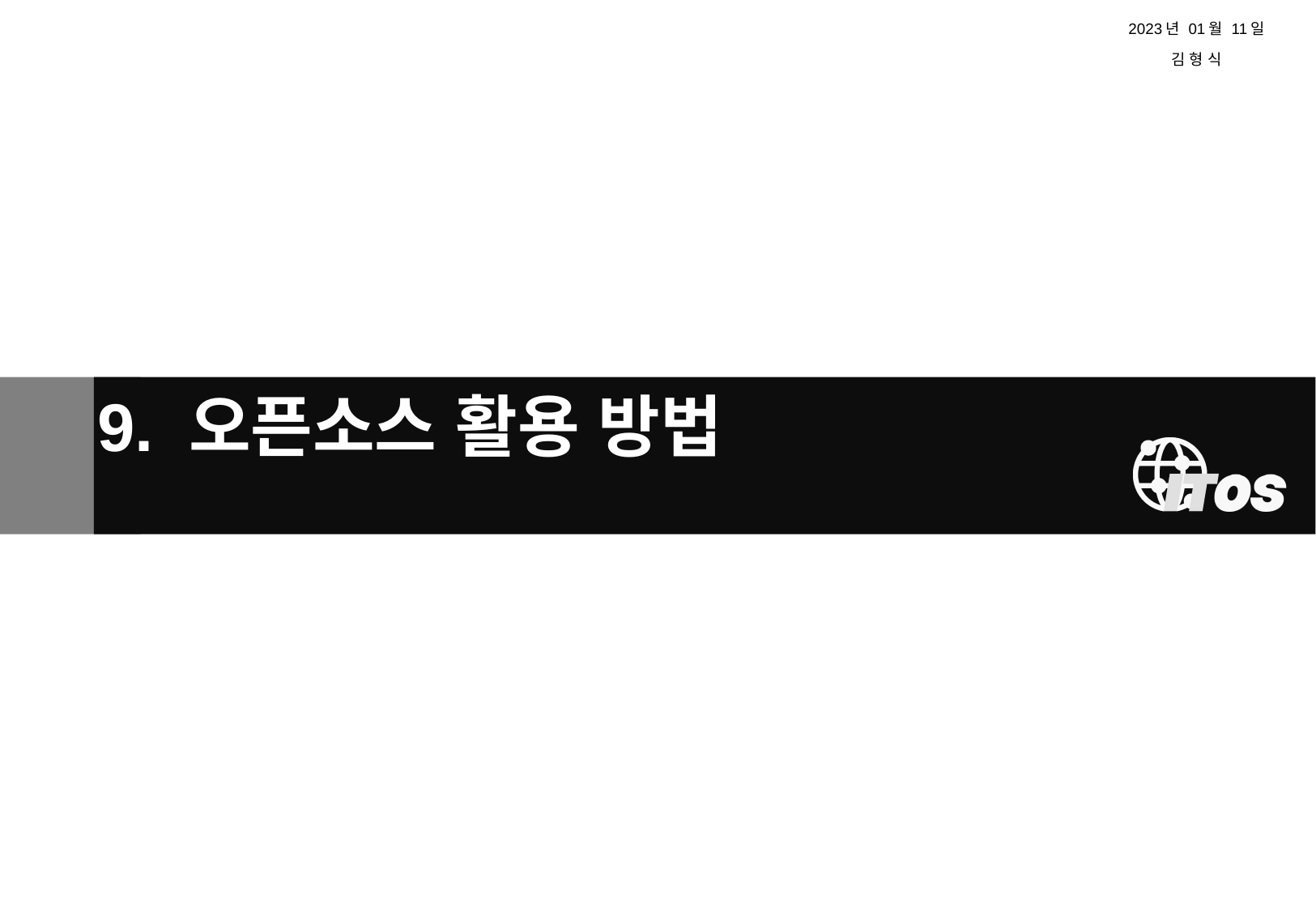

| 2023년 01월 11일 |
| --- |
| 김 형 식 |
9. 오픈소스 활용 방법